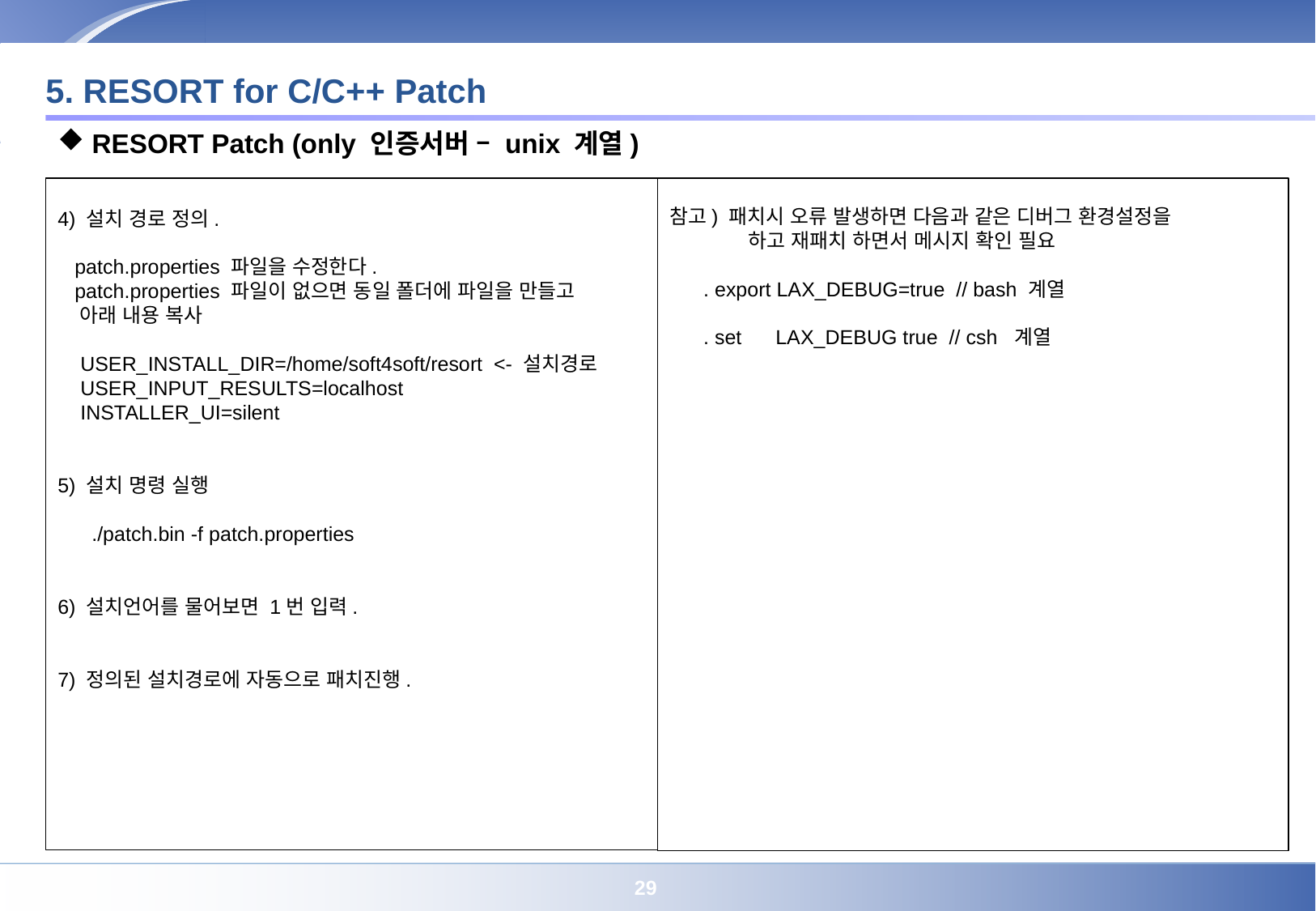

# 5. RESORT for C/C++ Patch
 RESORT Patch (only 인증서버 – unix 계열)

참고) 패치시 오류 발생하면 다음과 같은 디버그 환경설정을
        하고 재패치 하면서 메시지 확인 필요

      . export LAX_DEBUG=true  // bash 계열

      . set      LAX_DEBUG true  // csh  계열

4) 설치 경로 정의.

   patch.properties 파일을 수정한다.
   patch.properties 파일이 없으면 동일 폴더에 파일을 만들고
   아래 내용 복사

    USER_INSTALL_DIR=/home/soft4soft/resort  <- 설치경로
    USER_INPUT_RESULTS=localhost
    INSTALLER_UI=silent

5) 설치 명령 실행

      ./patch.bin -f patch.properties

6) 설치언어를 물어보면 1번 입력.

7) 정의된 설치경로에 자동으로 패치진행.
 설치 파일 정보
Ο제품 구성 및 설치 환경
29